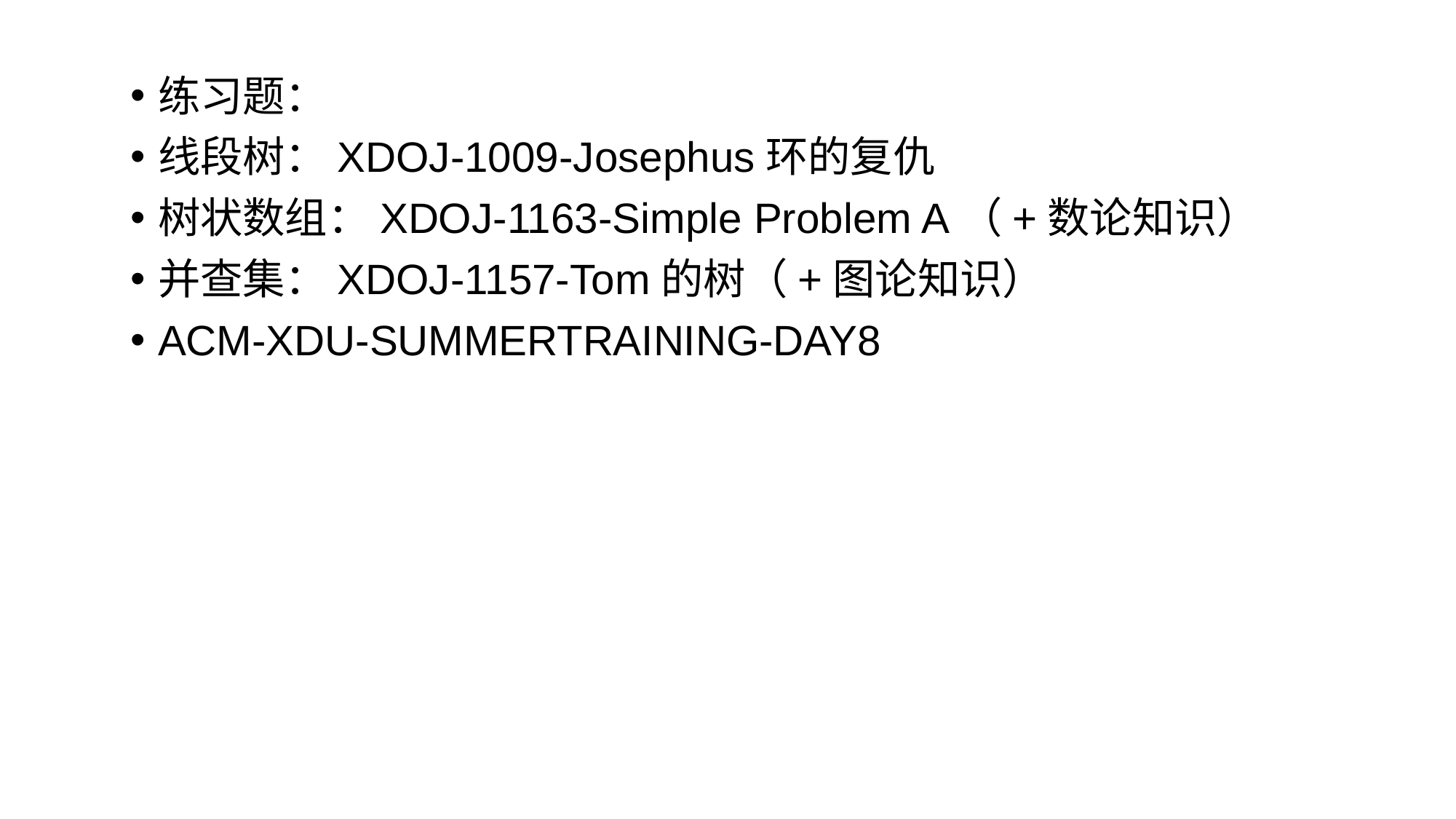

练习题：
线段树：XDOJ-1009-Josephus环的复仇
树状数组：XDOJ-1163-Simple Problem A（+数论知识）
并查集：XDOJ-1157-Tom的树（+图论知识）
ACM-XDU-SUMMERTRAINING-DAY8